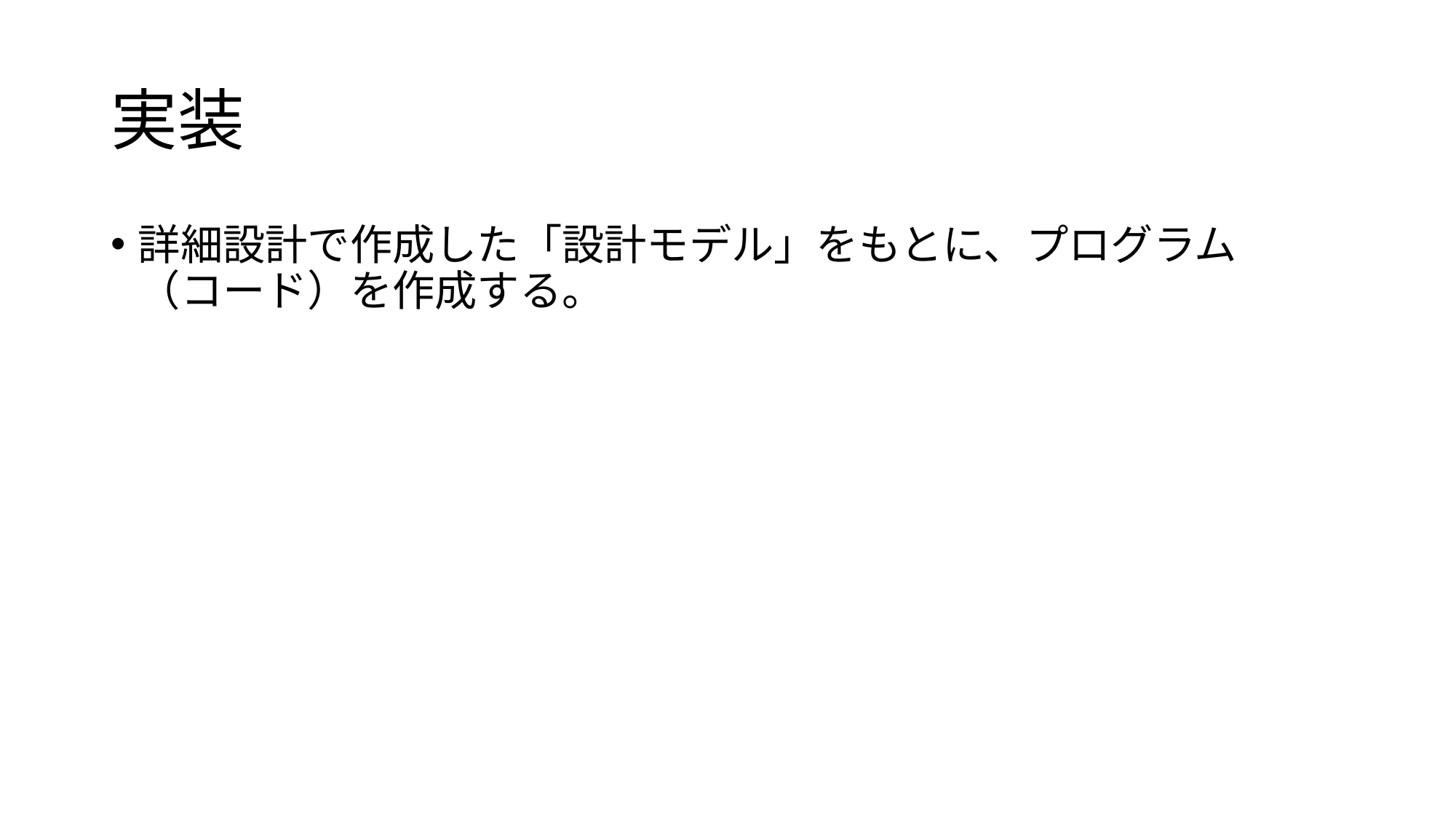

# 実装
詳細設計で作成した「設計モデル」をもとに、プログラム（コード）を作成する。